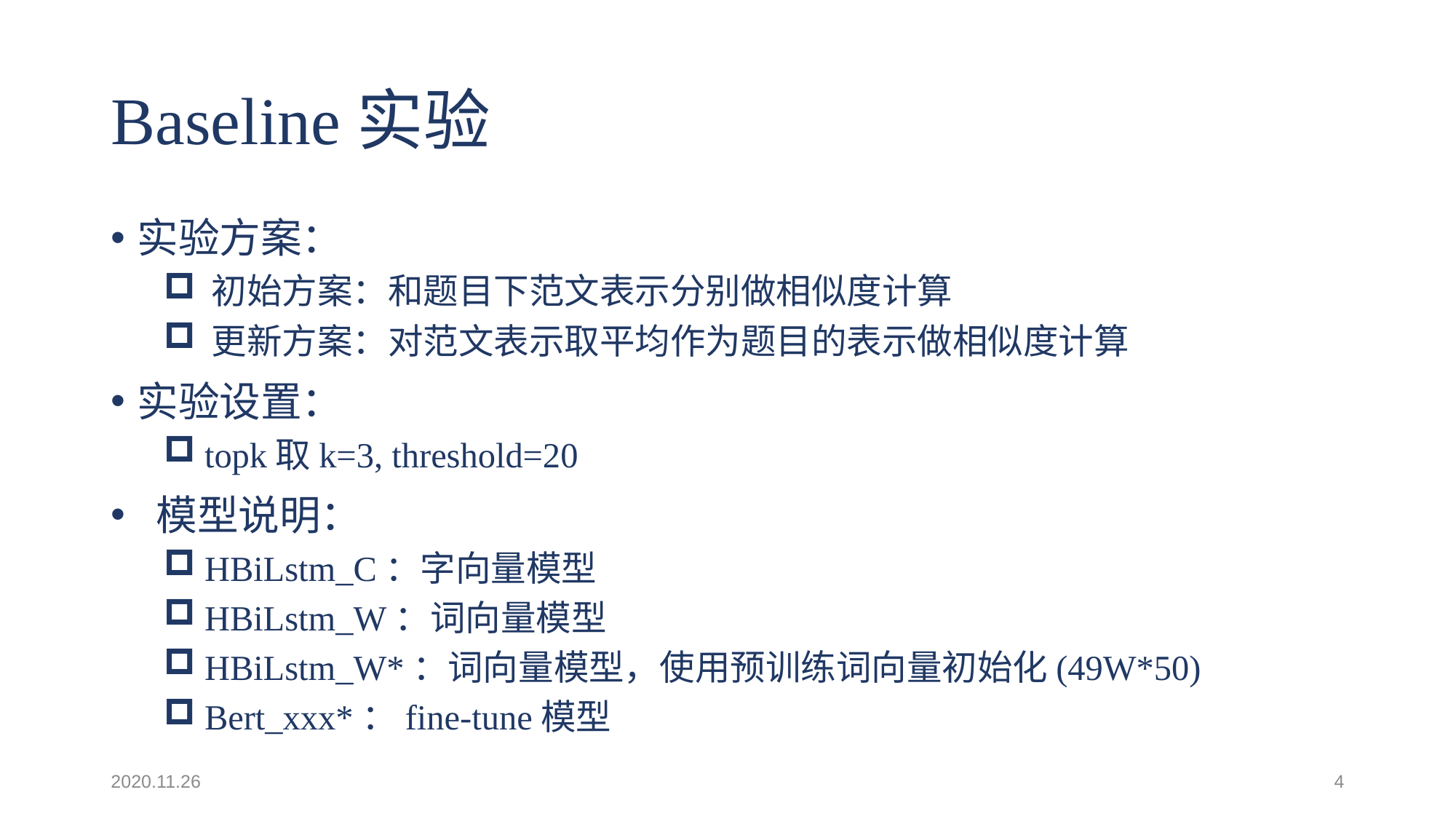

# Baseline实验
实验方案：
 初始方案：和题目下范文表示分别做相似度计算
 更新方案：对范文表示取平均作为题目的表示做相似度计算
实验设置：
 topk取k=3, threshold=20
 模型说明：
 HBiLstm_C：字向量模型
 HBiLstm_W：词向量模型
 HBiLstm_W*：词向量模型，使用预训练词向量初始化(49W*50)
 Bert_xxx*：fine-tune模型

2020.11.26
4